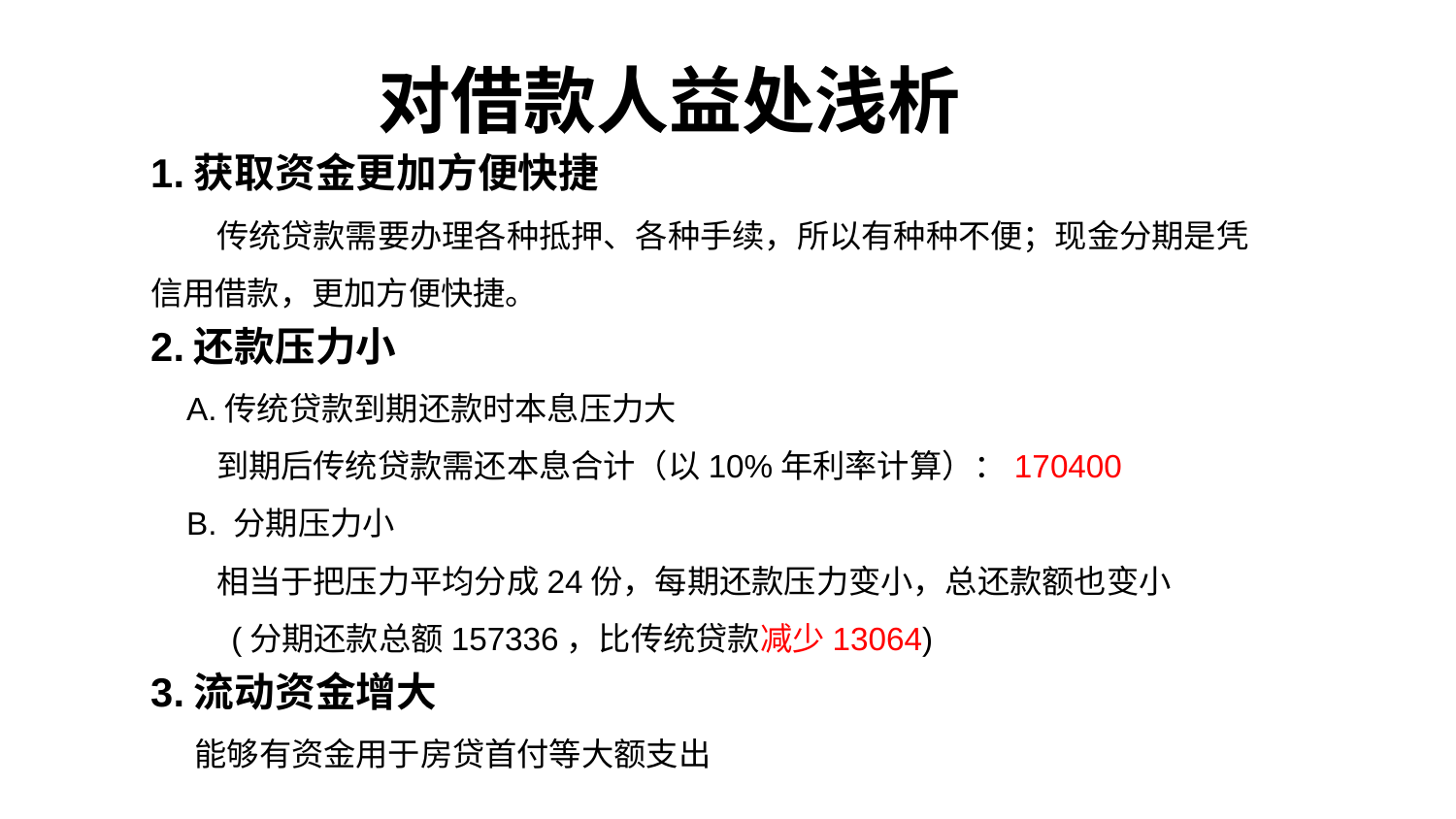

对借款人益处浅析
1.获取资金更加方便快捷
        传统贷款需要办理各种抵押、各种手续，所以有种种不便；现金分期是凭信用借款，更加方便快捷。
2.还款压力小
    A.传统贷款到期还款时本息压力大
        到期后传统贷款需还本息合计（以10%年利率计算）：170400
    B. 分期压力小
        相当于把压力平均分成24份，每期还款压力变小，总还款额也变小
         (分期还款总额157336，比传统贷款减少13064)
3.流动资金增大
     能够有资金用于房贷首付等大额支出